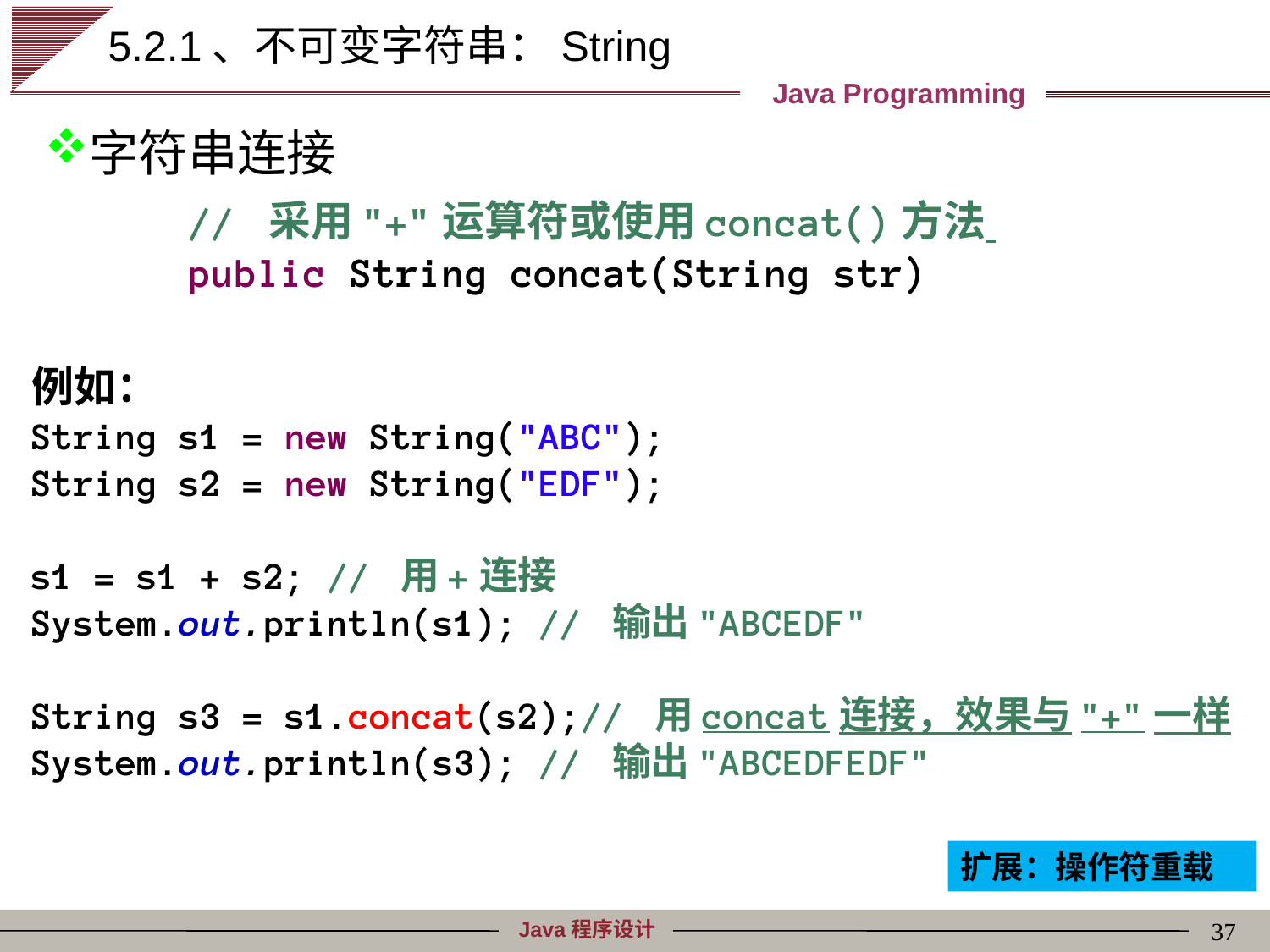

# 5.2.1、不可变字符串：String
字符串连接
// 采用"+"运算符或使用concat()方法
public String concat(String str)
例如：
String s1 = new String("ABC");
String s2 = new String("EDF");

s1 = s1 + s2; // 用+连接
System.out.println(s1); // 输出"ABCEDF"

String s3 = s1.concat(s2);// 用concat连接，效果与"+"一样
System.out.println(s3); // 输出"ABCEDFEDF"
扩展：操作符重载